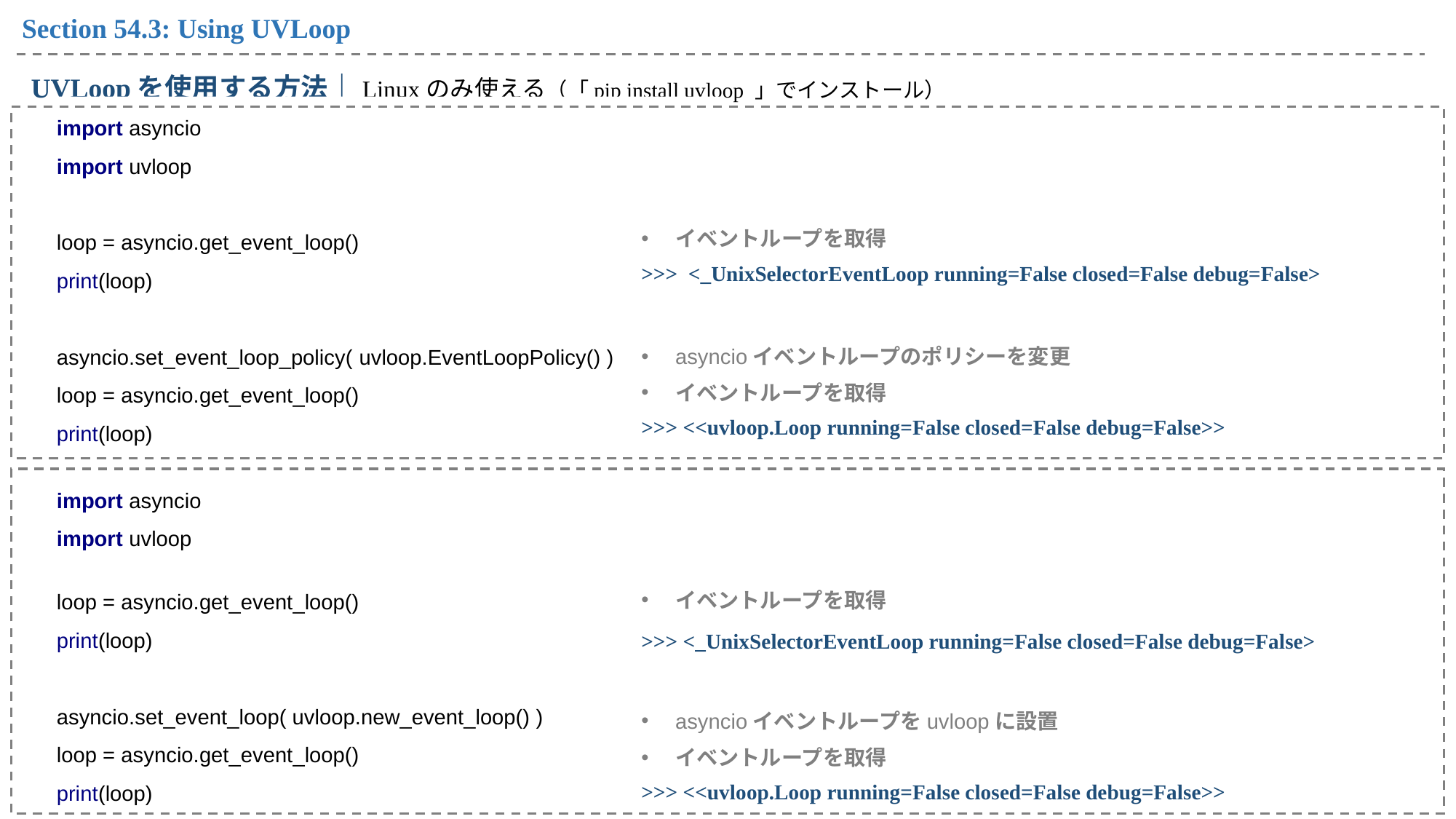

Section 54.3: Using UVLoop
UVLoopを使用する方法｜Linuxのみ使える（「pip install uvloop 」でインストール）
import asyncio
import uvloop
loop = asyncio.get_event_loop()
print(loop)
asyncio.set_event_loop_policy( uvloop.EventLoopPolicy() )
loop = asyncio.get_event_loop()
print(loop)

イベントループを取得
>>>  <_UnixSelectorEventLoop running=False closed=False debug=False>
asyncioイベントループのポリシーを変更
イベントループを取得
>>> <<uvloop.Loop running=False closed=False debug=False>>
import asyncio
import uvloop
loop = asyncio.get_event_loop()
print(loop)
asyncio.set_event_loop( uvloop.new_event_loop() )
loop = asyncio.get_event_loop()
print(loop)

イベントループを取得
>>> <_UnixSelectorEventLoop running=False closed=False debug=False>
asyncioイベントループをuvloopに設置
イベントループを取得
>>> <<uvloop.Loop running=False closed=False debug=False>>